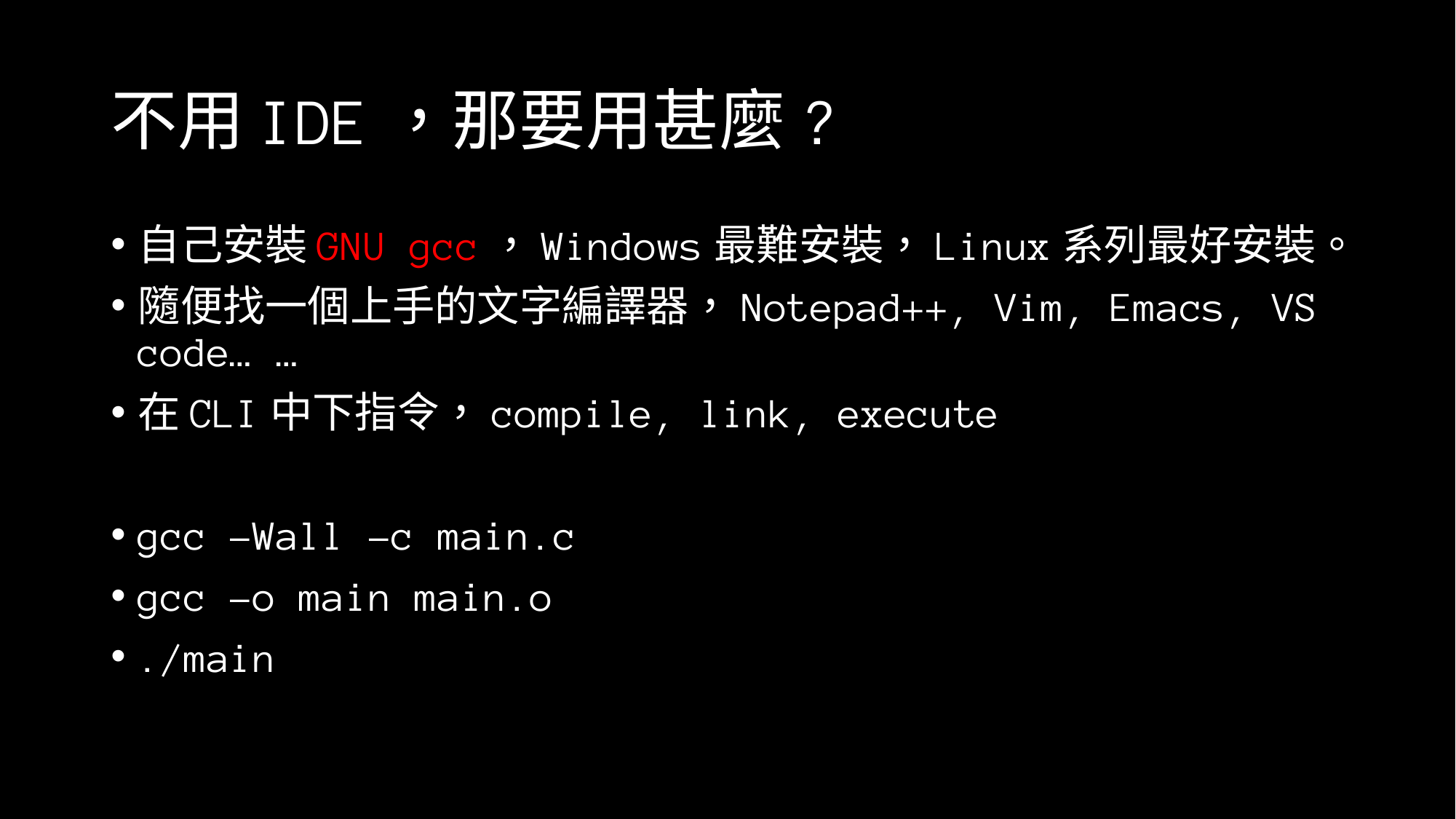

# 不用IDE，那要用甚麼?
自己安裝GNU gcc，Windows最難安裝，Linux系列最好安裝。
隨便找一個上手的文字編譯器，Notepad++, Vim, Emacs, VS code… …
在CLI中下指令，compile, link, execute

gcc -Wall -c main.c
gcc -o main main.o
./main